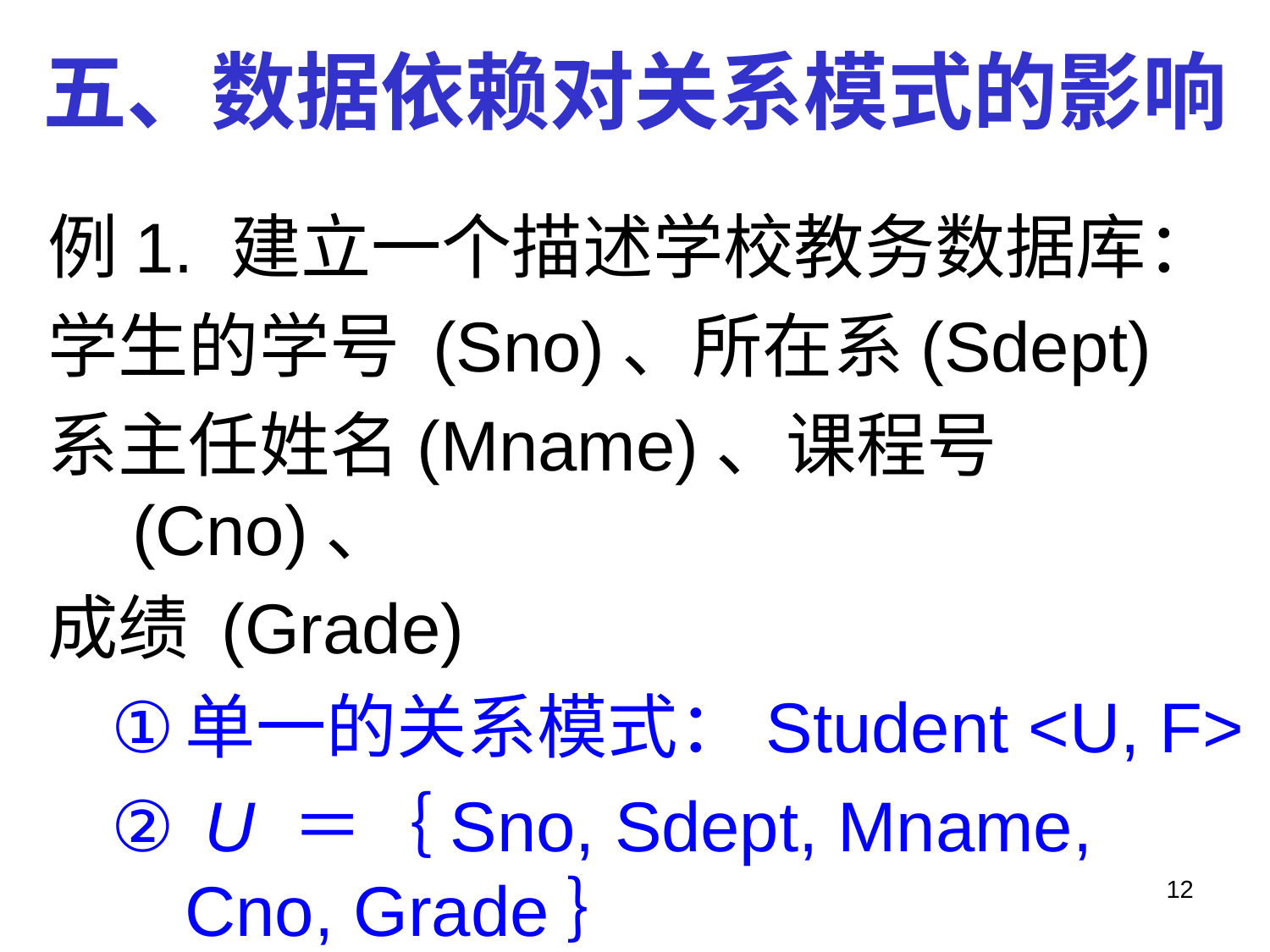

# 五、数据依赖对关系模式的影响
例1. 建立一个描述学校教务数据库：
学生的学号 (Sno)、所在系(Sdept)
系主任姓名(Mname)、课程号(Cno)、
成绩 (Grade)
单一的关系模式：Student <U, F>
 U ＝｛Sno, Sdept, Mname, Cno, Grade｝
12